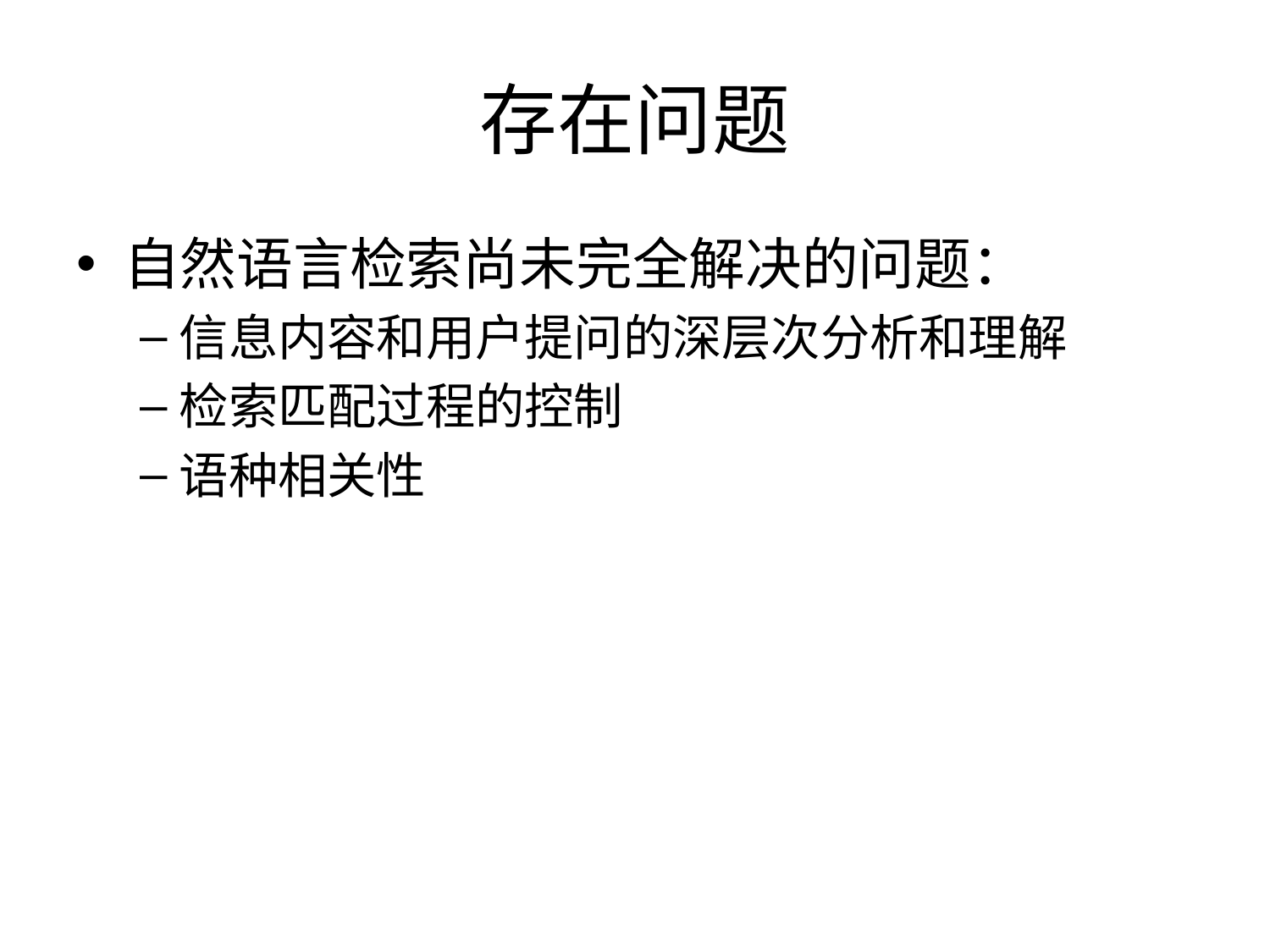

# 存在问题
自然语言检索尚未完全解决的问题：
信息内容和用户提问的深层次分析和理解
检索匹配过程的控制
语种相关性